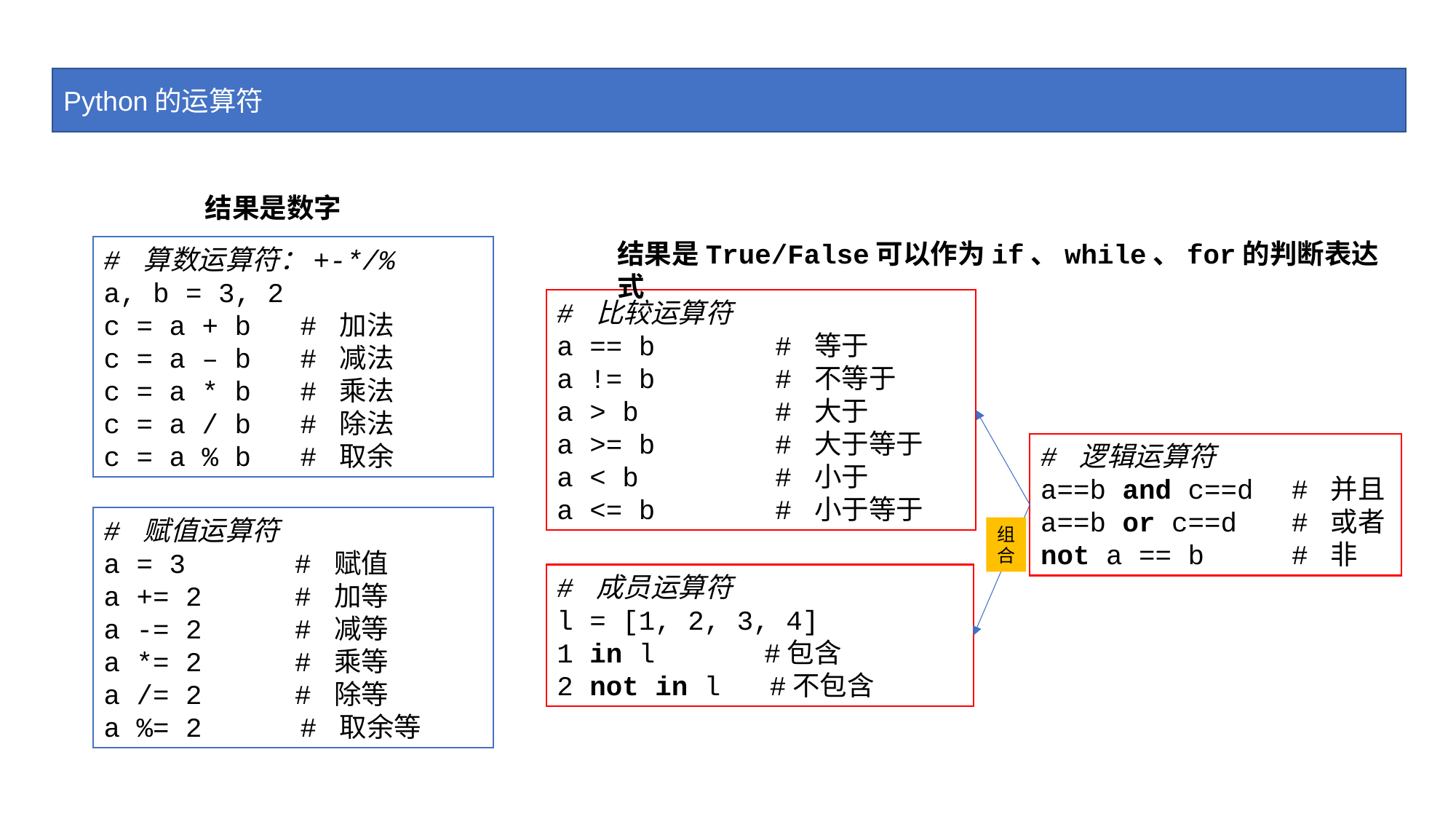

Python的运算符
结果是数字
结果是True/False可以作为if、while、for的判断表达式
# 算数运算符：+-*/% a, b = 3, 2 c = a + b   # 加法 c = a – b   # 减法 c = a * b   # 乘法 c = a / b   # 除法 c = a % b   # 取余
# 比较运算符 a == b		# 等于 a != b		# 不等于 a > b		# 大于 a >= b		# 大于等于 a < b		# 小于 a <= b		# 小于等于
# 逻辑运算符 a==b and c==d	  # 并且 a==b or c==d	  # 或者 not a == b	  # 非
# 赋值运算符 a = 3	     # 赋值 a += 2	     # 加等 a -= 2	     # 减等 a *= 2	     # 乘等 a /= 2	     # 除等
a %= 2      # 取余等
组
合
# 成员运算符 l = [1, 2, 3, 4] 1 in l	      #包含 2 not in l   #不包含